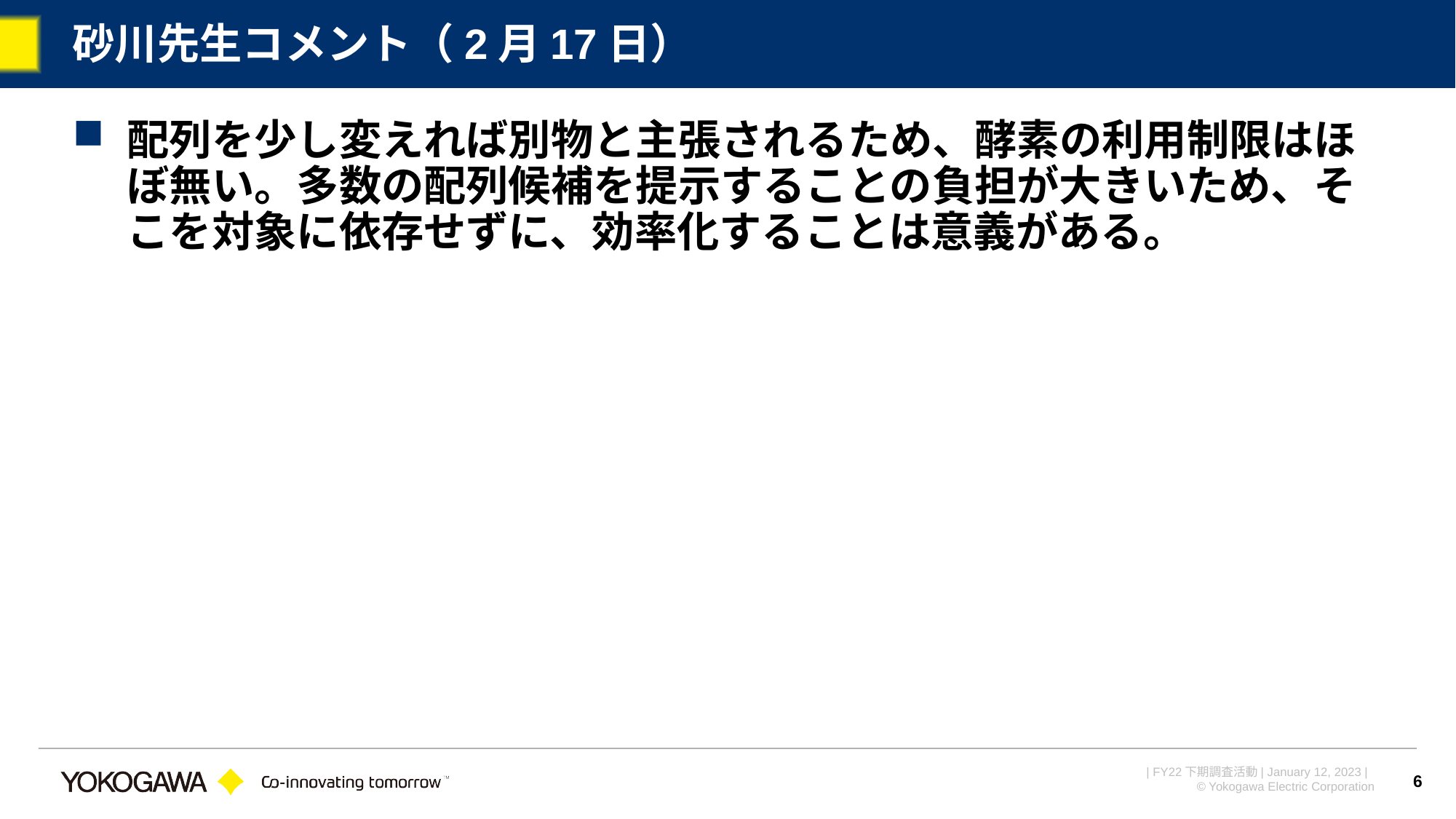

# 砂川先生コメント（2月17日）
配列を少し変えれば別物と主張されるため、酵素の利用制限はほぼ無い。多数の配列候補を提示することの負担が大きいため、そこを対象に依存せずに、効率化することは意義がある。

6